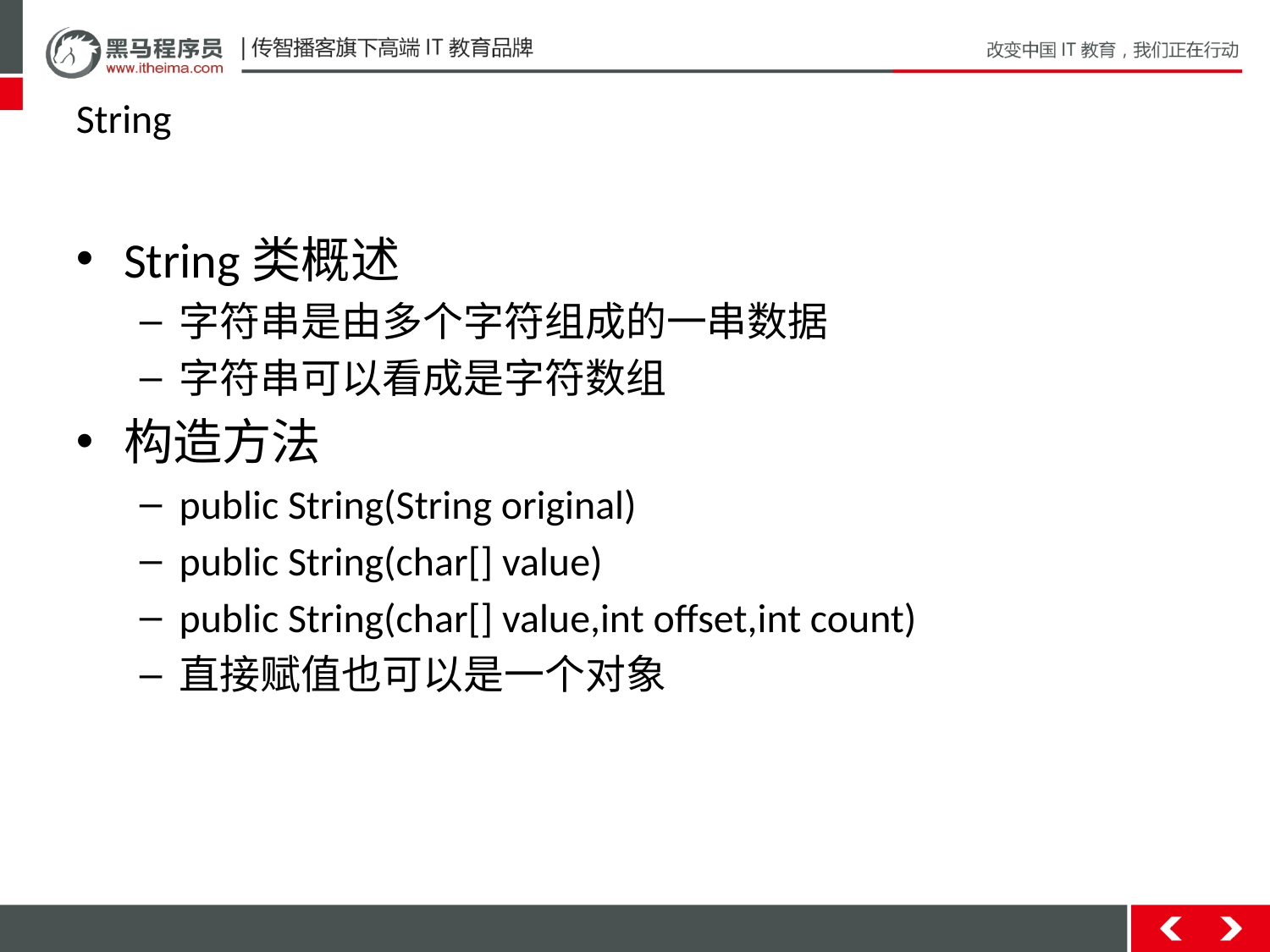

# String
String类概述
字符串是由多个字符组成的一串数据
字符串可以看成是字符数组
构造方法
public String(String original)
public String(char[] value)
public String(char[] value,int offset,int count)
直接赋值也可以是一个对象